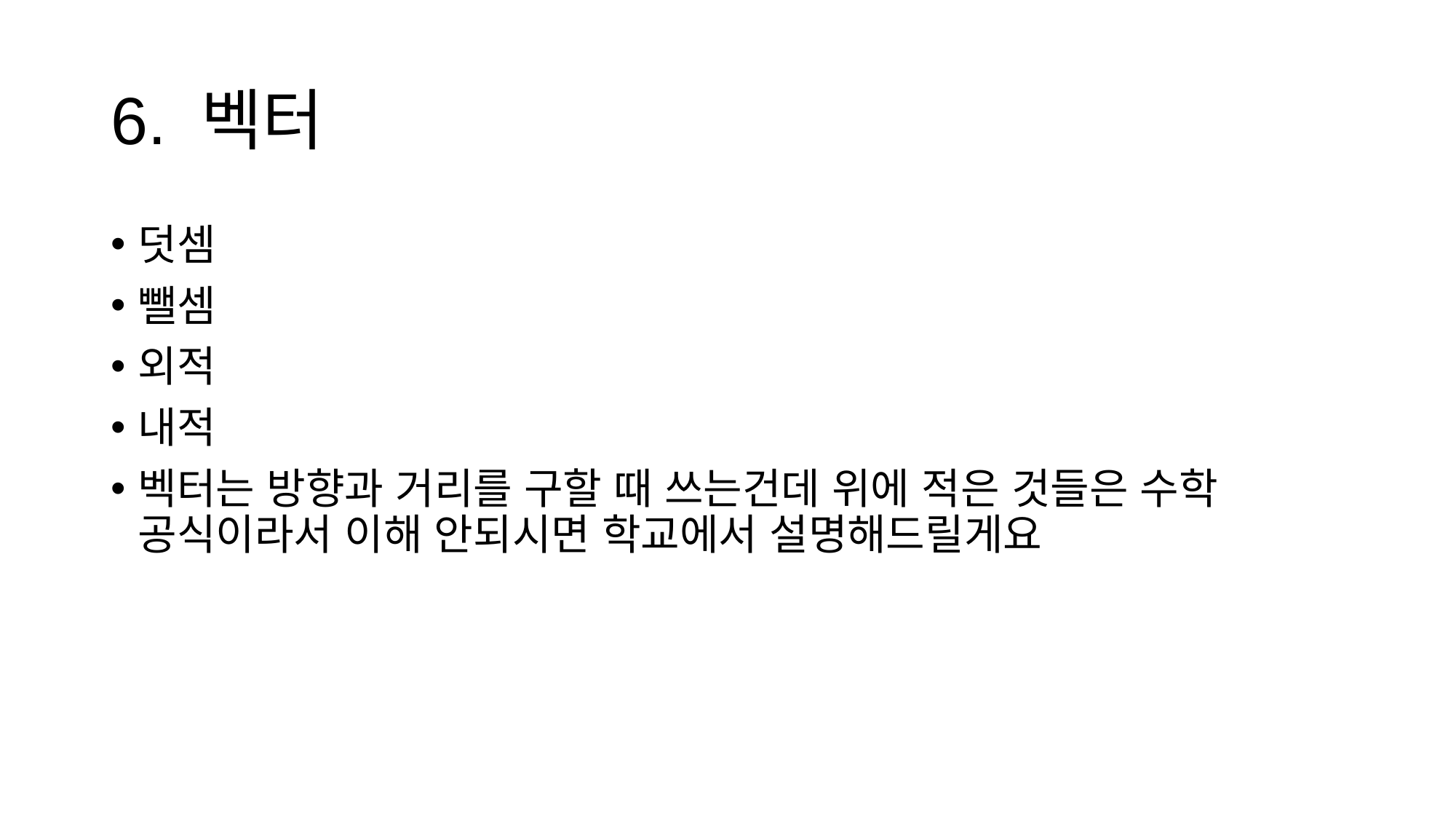

# 6. 벡터
덧셈
뺄셈
외적
내적
벡터는 방향과 거리를 구할 때 쓰는건데 위에 적은 것들은 수학 공식이라서 이해 안되시면 학교에서 설명해드릴게요